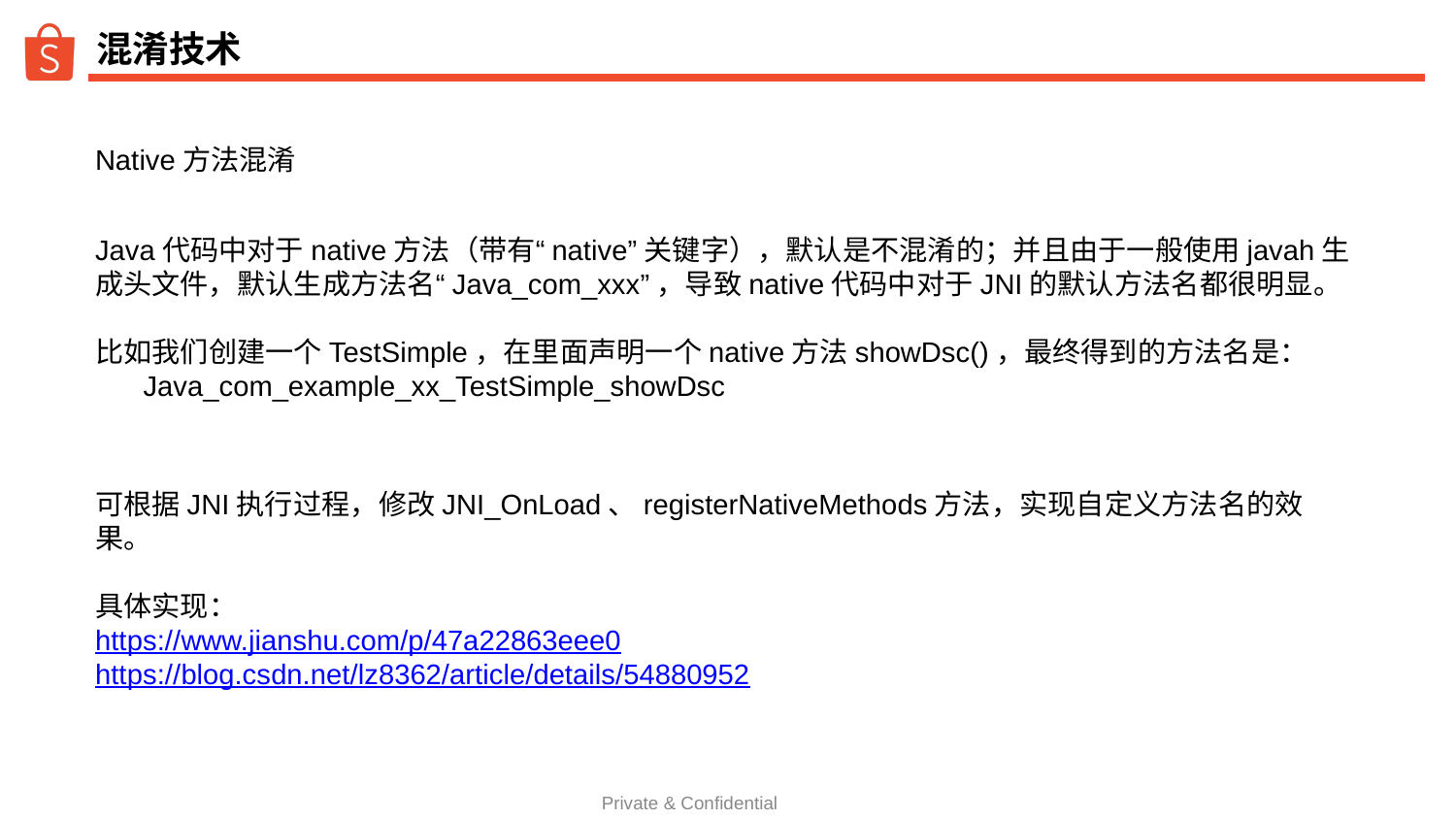

# 混淆技术
Native方法混淆
Java代码中对于native方法（带有“native”关键字），默认是不混淆的；并且由于一般使用javah生成头文件，默认生成方法名“Java_com_xxx”，导致native代码中对于JNI的默认方法名都很明显。

比如我们创建一个TestSimple，在里面声明一个native方法showDsc()，最终得到的方法名是：
      Java_com_example_xx_TestSimple_showDsc
可根据JNI执行过程，修改JNI_OnLoad、registerNativeMethods方法，实现自定义方法名的效果。

具体实现：
https://www.jianshu.com/p/47a22863eee0
https://blog.csdn.net/lz8362/article/details/54880952

Private & Confidential